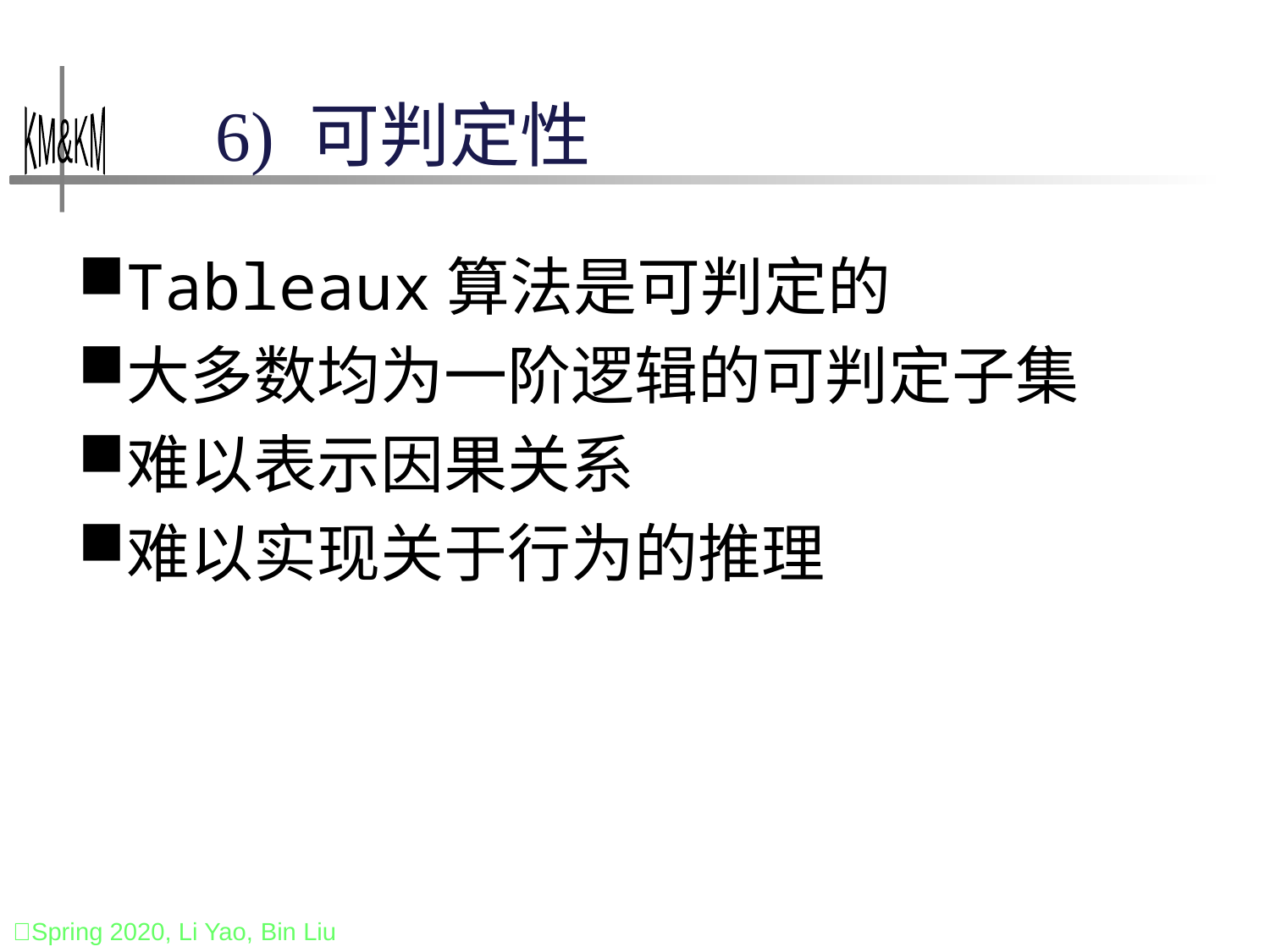

# 6) 可判定性
Tableaux算法是可判定的
大多数均为一阶逻辑的可判定子集
难以表示因果关系
难以实现关于行为的推理